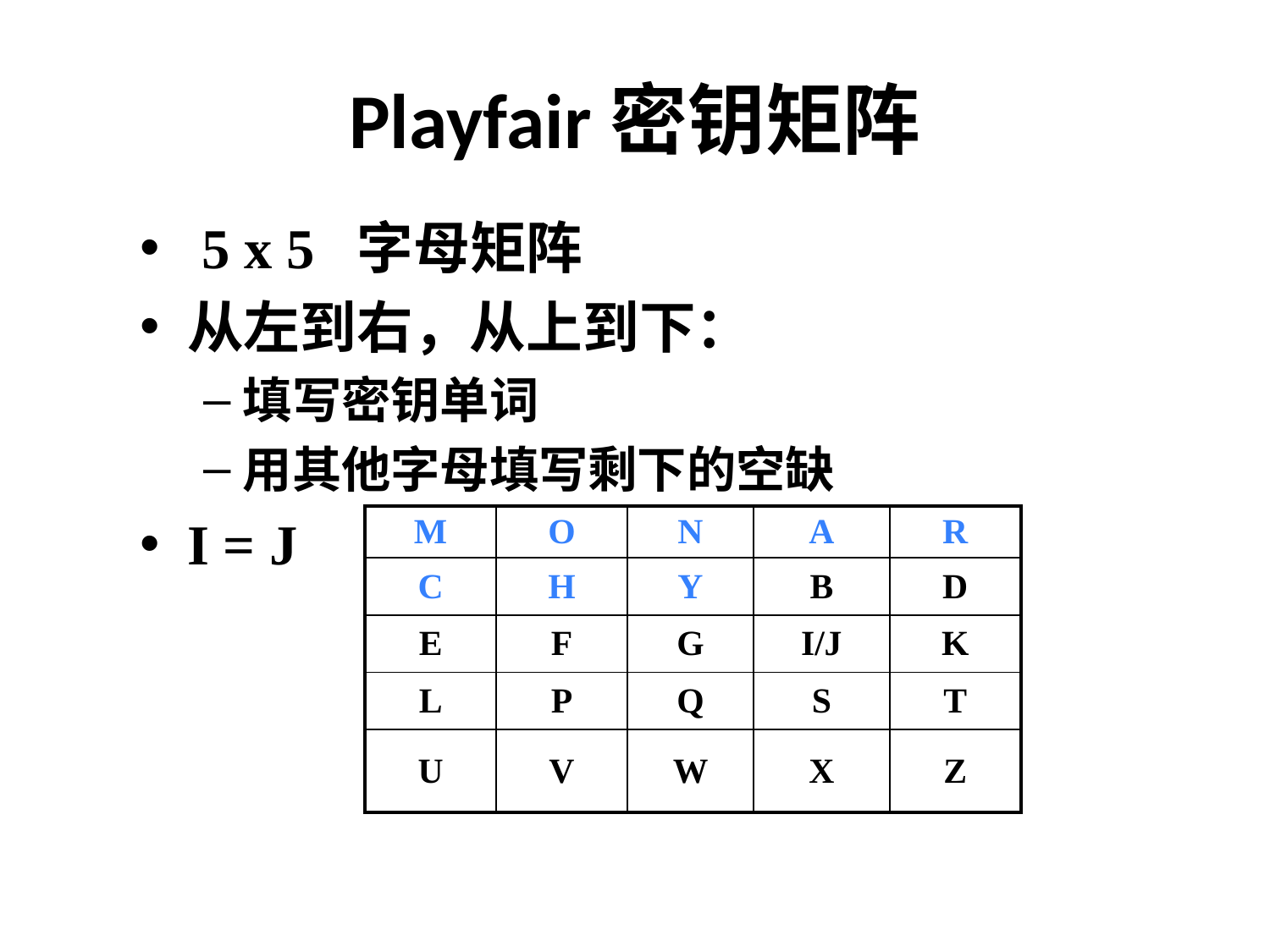

# Playfair密钥矩阵
 5 x 5  字母矩阵
从左到右，从上到下：
填写密钥单词
用其他字母填写剩下的空缺
I = J
| M | O | N | A | R |
| --- | --- | --- | --- | --- |
| C | H | Y | B | D |
| E | F | G | I/J | K |
| L | P | Q | S | T |
| U | V | W | X | Z |